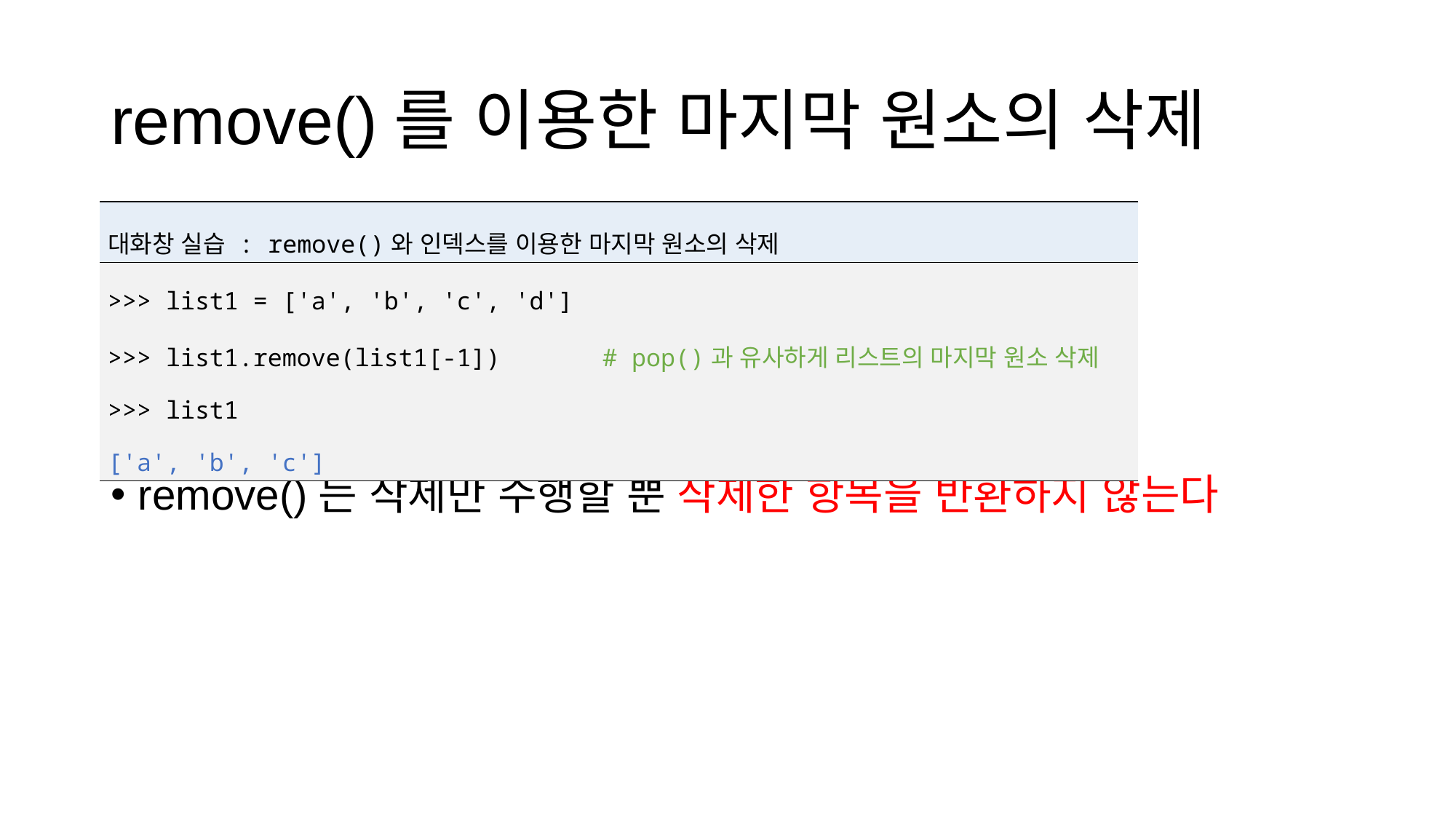

# remove()를 이용한 마지막 원소의 삭제
| 대화창 실습 : remove()와 인덱스를 이용한 마지막 원소의 삭제 |
| --- |
| >>> list1 = ['a', 'b', 'c', 'd'] >>> list1.remove(list1[-1]) # pop()과 유사하게 리스트의 마지막 원소 삭제 >>> list1 ['a', 'b', 'c'] |
remove()는 삭제만 수행할 뿐 삭제한 항목을 반환하지 않는다